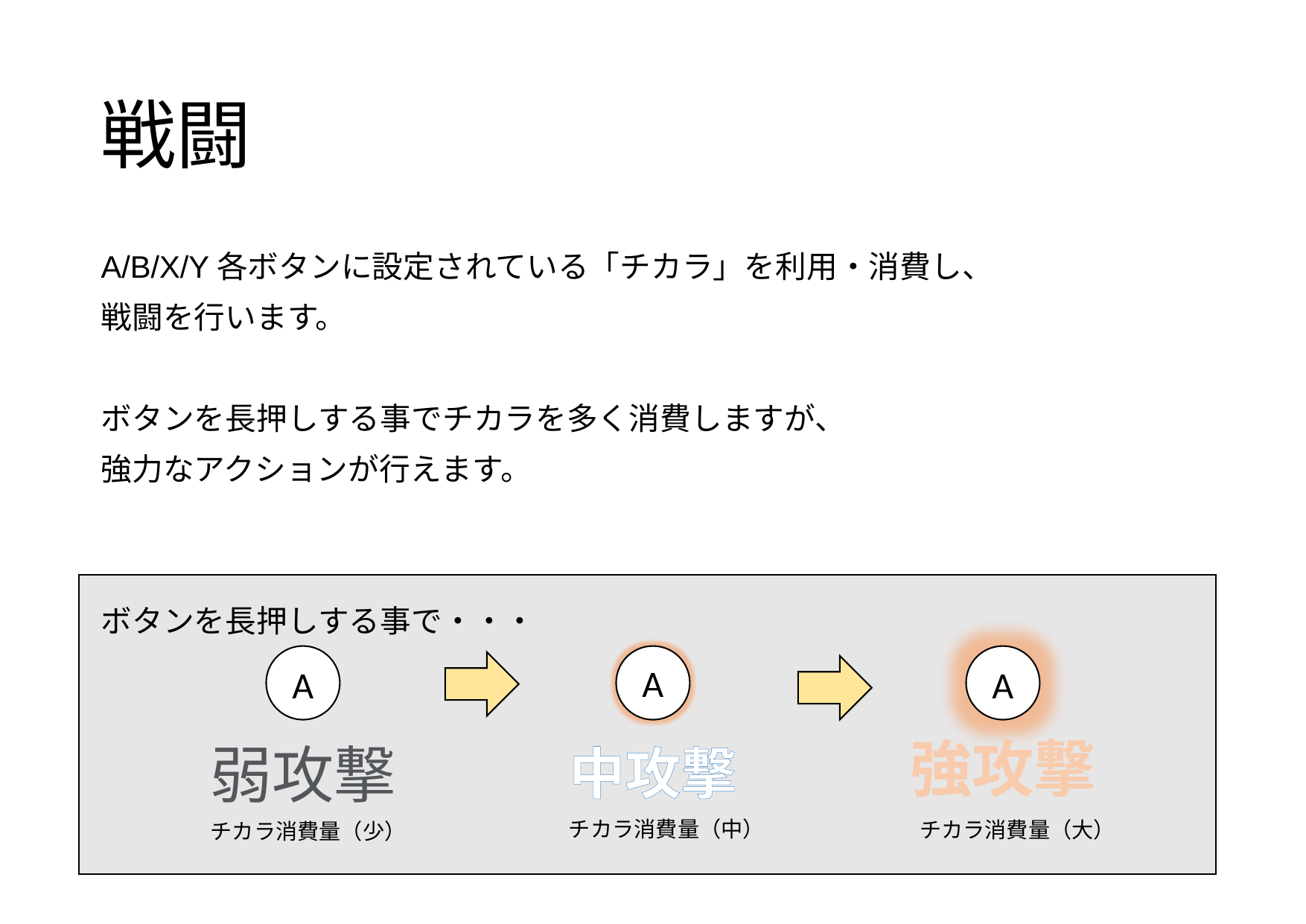

# 戦闘
A/B/X/Y各ボタンに設定されている「チカラ」を利用・消費し、
戦闘を行います。

ボタンを長押しする事でチカラを多く消費しますが、
強力なアクションが行えます。

ボタンを長押しする事で・・・

A
A

A
強攻撃
弱攻撃
中攻撃
チカラ消費量（中）
チカラ消費量（大）
チカラ消費量（少）